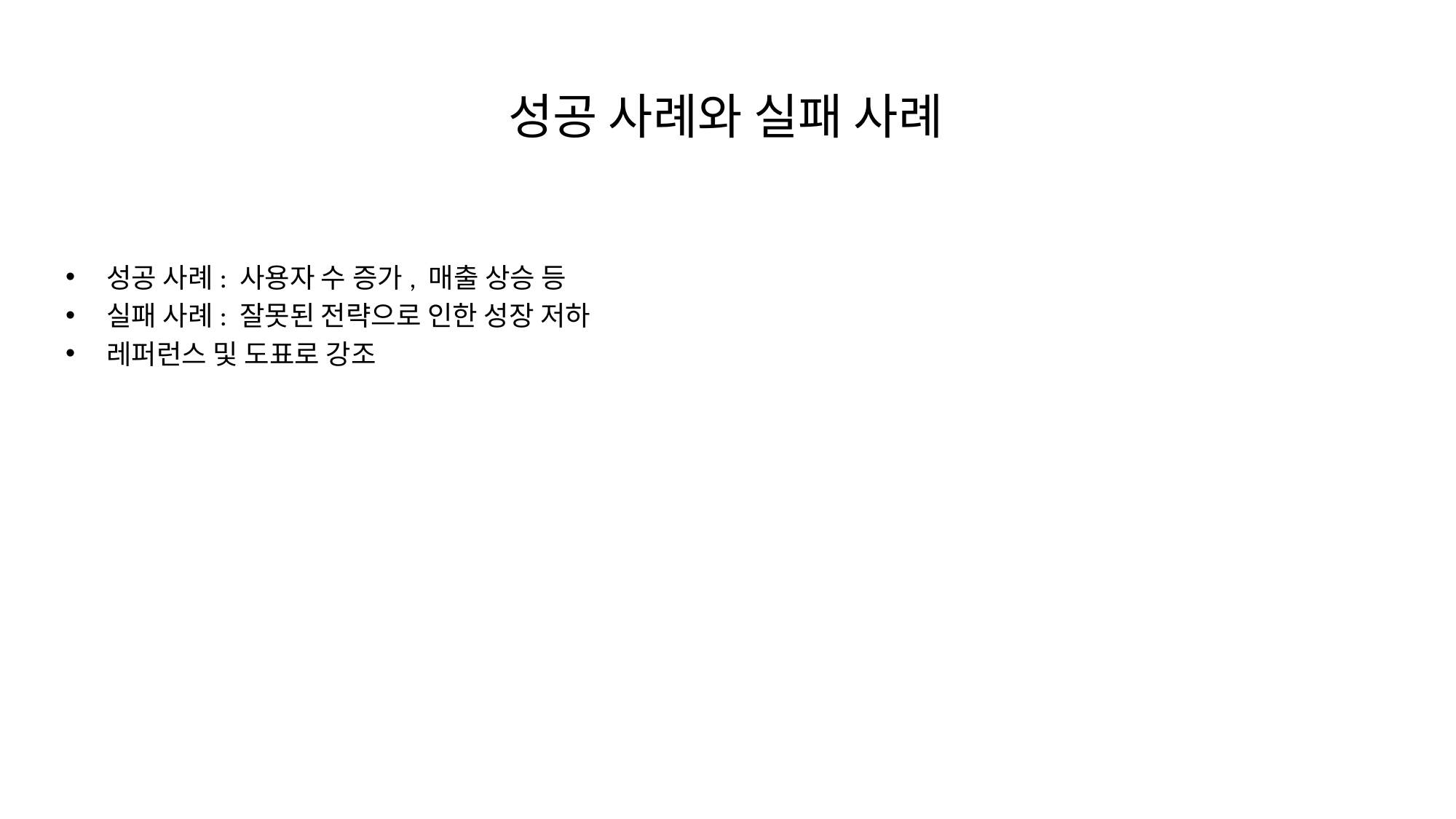

# 성공 사례와 실패 사례

성공 사례: 사용자 수 증가, 매출 상승 등
실패 사례: 잘못된 전략으로 인한 성장 저하
레퍼런스 및 도표로 강조